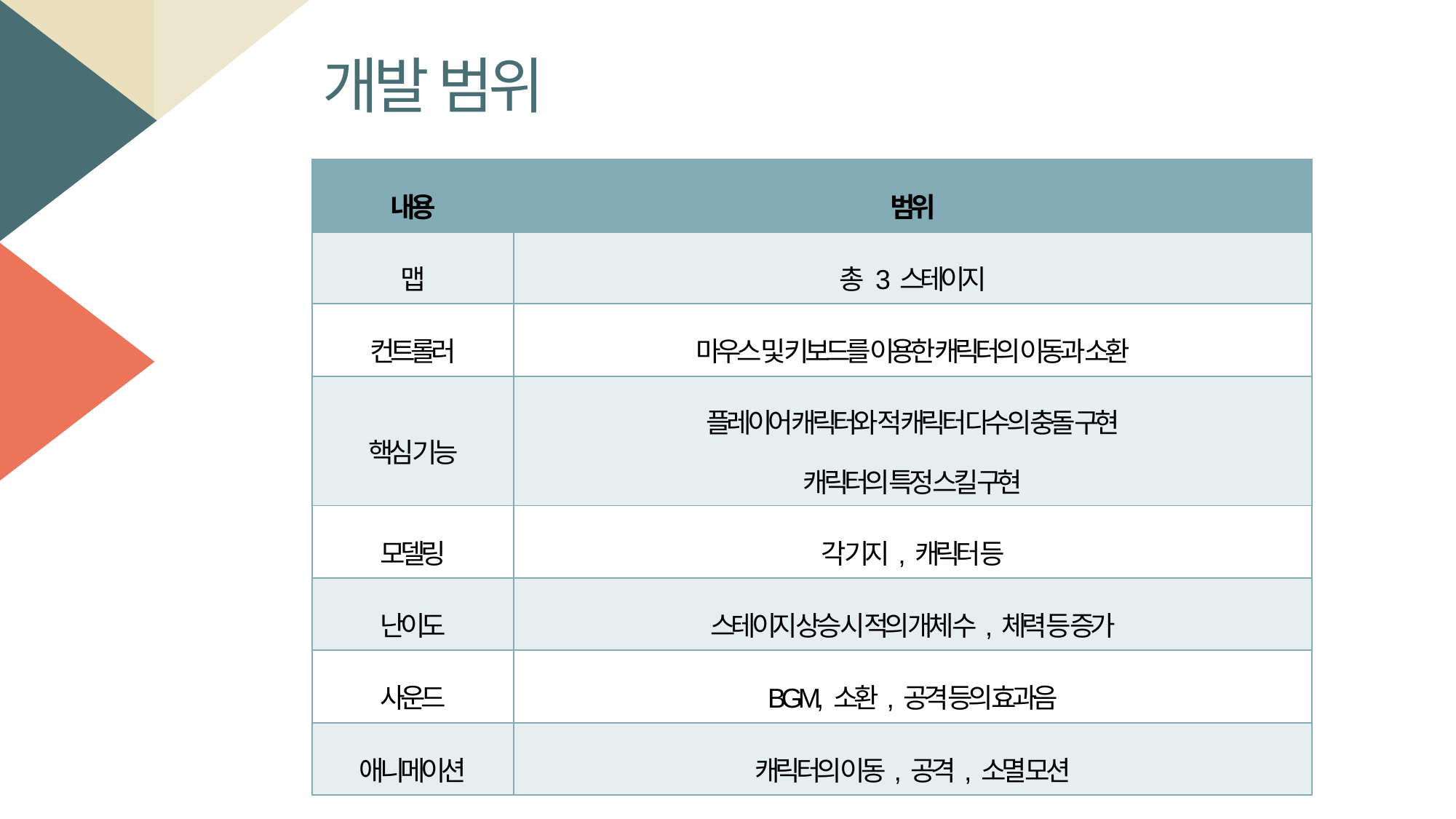

개발 범위
| 내용 | 범위 |
| --- | --- |
| 맵 | 총 3 스테이지 |
| 컨트롤러 | 마우스 및 키보드를 이용한 캐릭터의 이동과 소환 |
| 핵심 기능 | 플레이어 캐릭터와 적 캐릭터 다수의 충돌 구현 캐릭터의 특정 스킬 구현 |
| 모델링 | 각 기지, 캐릭터 등 |
| 난이도 | 스테이지 상승 시 적의 개체 수, 체력 등 증가 |
| 사운드 | BGM, 소환, 공격 등의 효과음 |
| 애니메이션 | 캐릭터의 이동, 공격, 소멸 모션 |